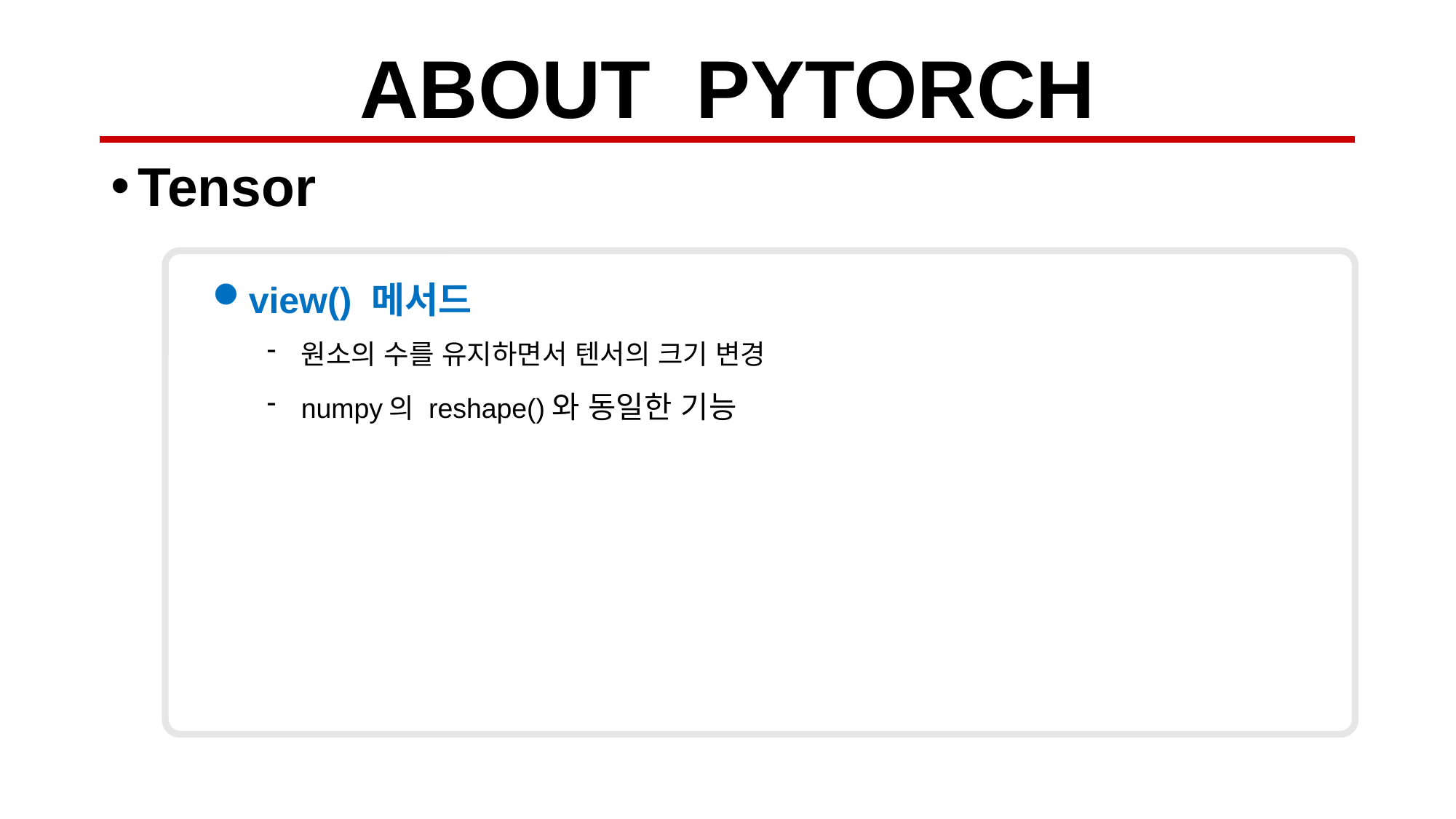

# ABOUT  PYTORCH
Tensor
view() 메서드
원소의 수를 유지하면서 텐서의 크기 변경
numpy의 reshape()와 동일한 기능